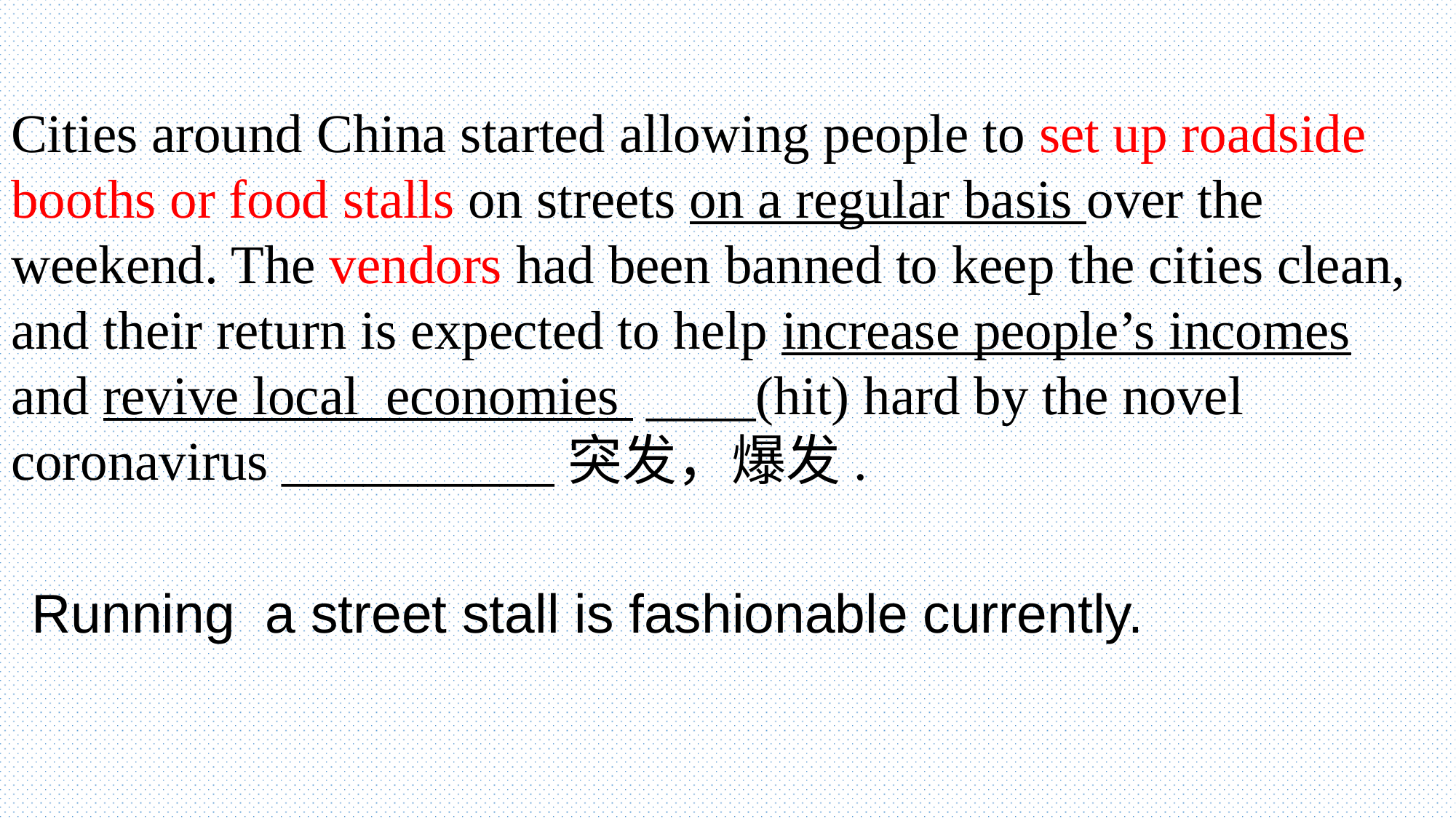

Cities around China started allowing people to set up roadside booths or food stalls on streets on a regular basis over the weekend. The vendors had been banned to keep the cities clean, and their return is expected to help increase people’s incomes and revive local  economies  ____(hit) hard by the novel coronavirus __________突发，爆发.
Running  a street stall is fashionable currently.